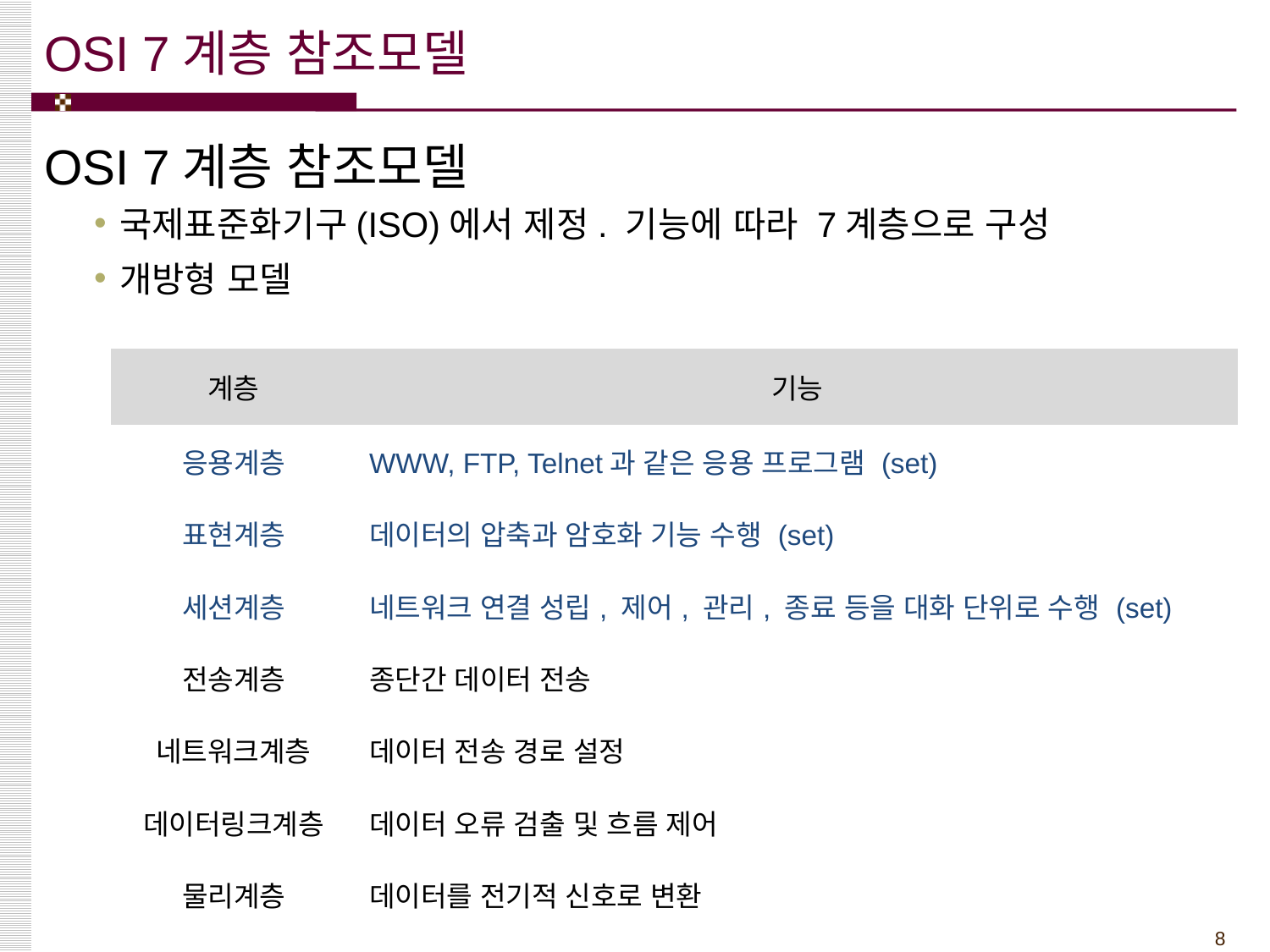

# OSI 7계층 참조모델
OSI 7계층 참조모델
국제표준화기구(ISO)에서 제정. 기능에 따라 7계층으로 구성
개방형 모델
| 계층 | 기능 |
| --- | --- |
| 응용계층 | WWW, FTP, Telnet과 같은 응용 프로그램 (set) |
| 표현계층 | 데이터의 압축과 암호화 기능 수행 (set) |
| 세션계층 | 네트워크 연결 성립, 제어, 관리, 종료 등을 대화 단위로 수행 (set) |
| 전송계층 | 종단간 데이터 전송 |
| 네트워크계층 | 데이터 전송 경로 설정 |
| 데이터링크계층 | 데이터 오류 검출 및 흐름 제어 |
| 물리계층 | 데이터를 전기적 신호로 변환 |